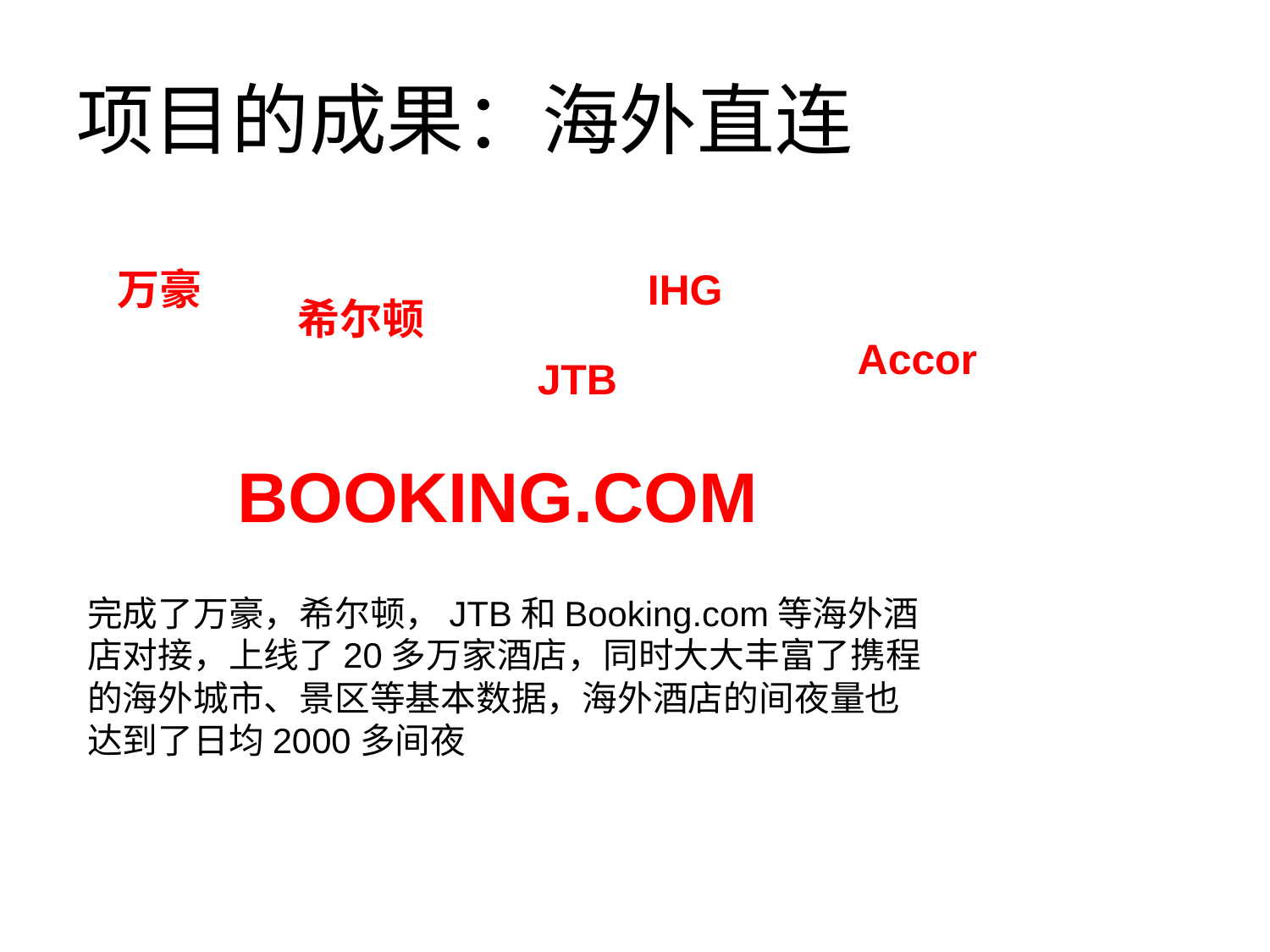

项目的成果：海外直连
万豪
IHG
希尔顿
Accor
JTB
BOOKING.COM
完成了万豪，希尔顿，JTB和Booking.com等海外酒店对接，上线了20多万家酒店，同时大大丰富了携程的海外城市、景区等基本数据，海外酒店的间夜量也达到了日均2000多间夜